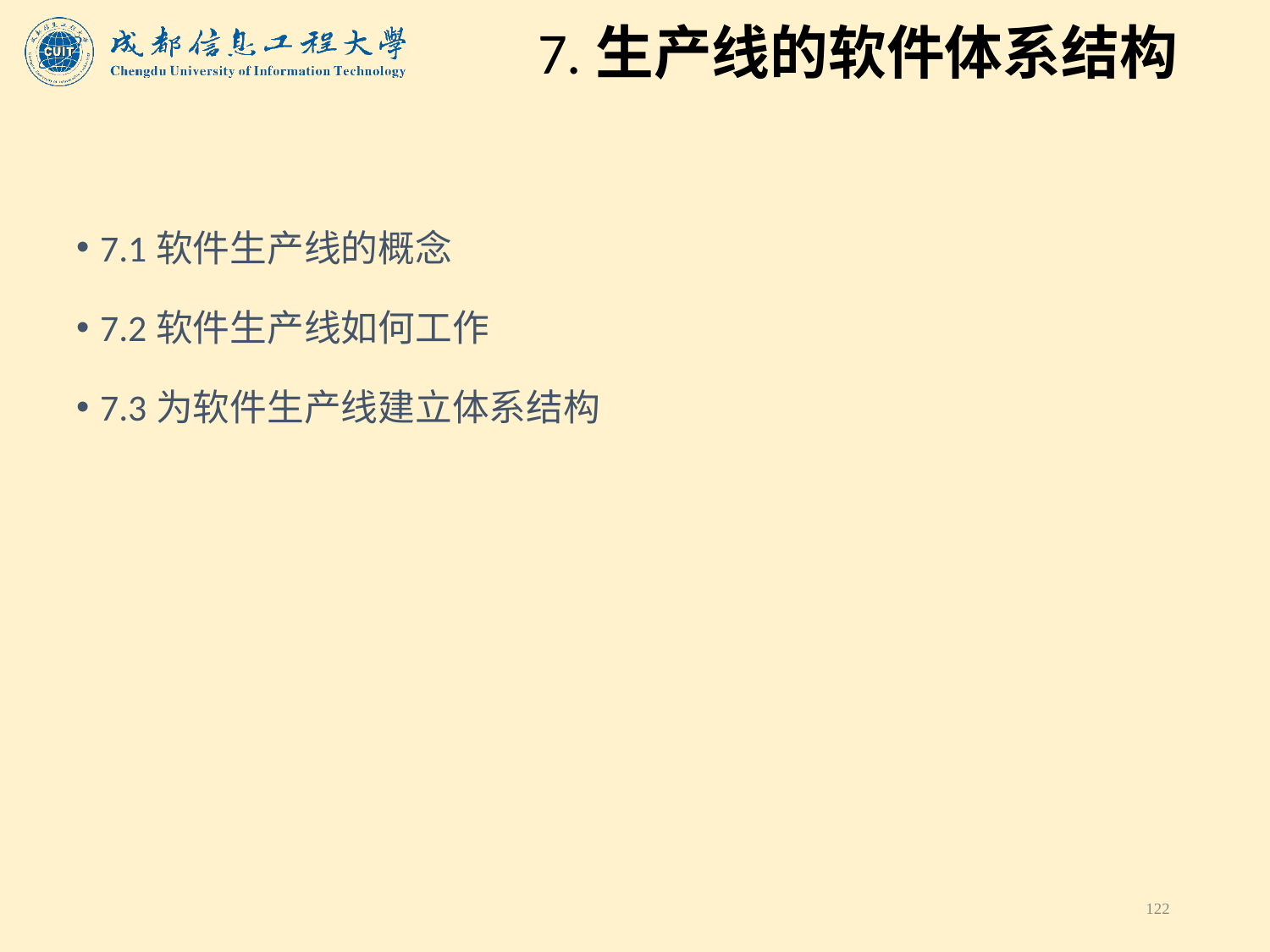

# 7.生产线的软件体系结构
7.1软件生产线的概念
7.2软件生产线如何工作
7.3为软件生产线建立体系结构
122